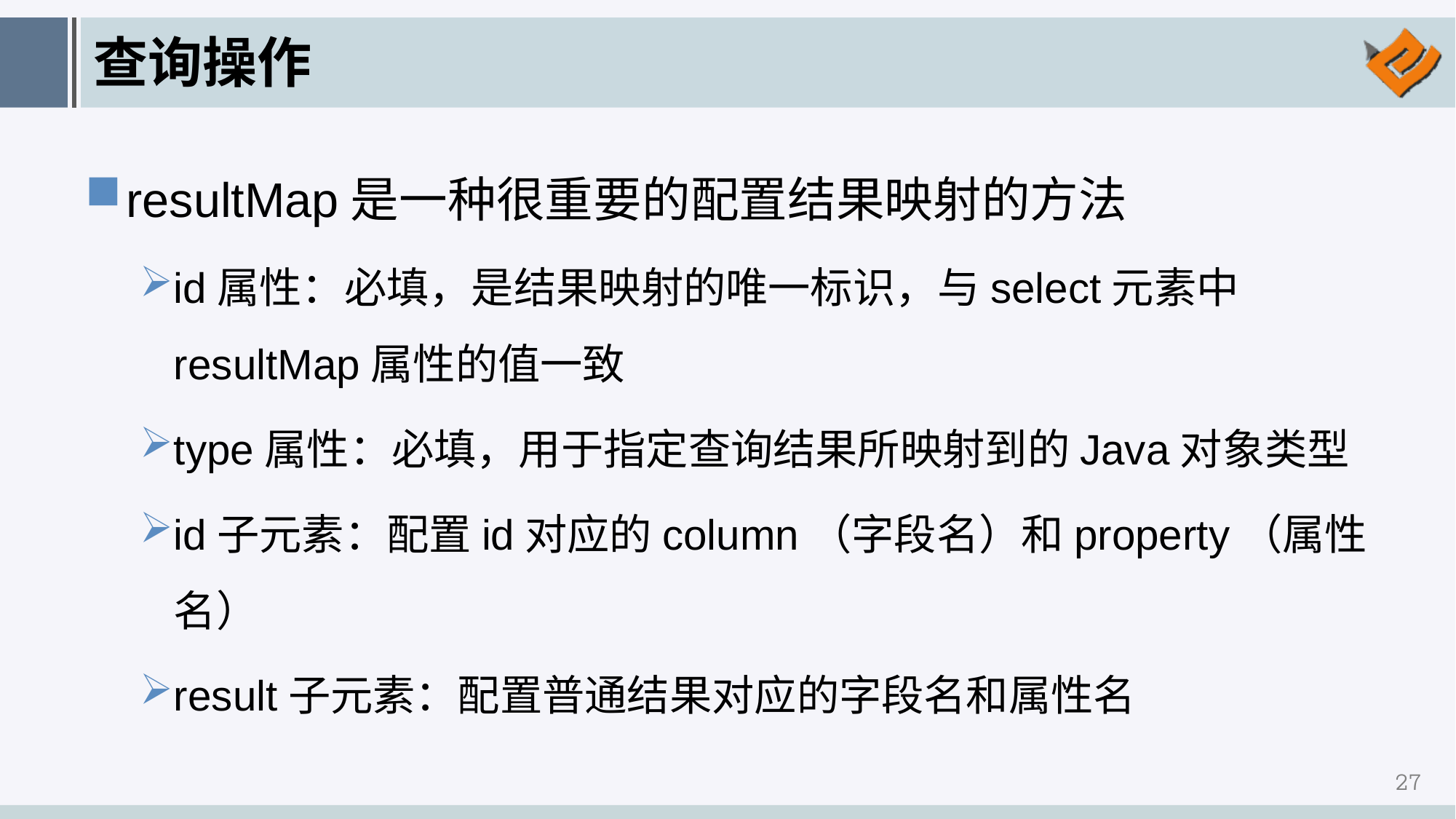

# 查询操作
resultMap是一种很重要的配置结果映射的方法
id属性：必填，是结果映射的唯一标识，与select元素中resultMap属性的值一致
type属性：必填，用于指定查询结果所映射到的Java对象类型
id子元素：配置id对应的column（字段名）和property（属性名）
result子元素：配置普通结果对应的字段名和属性名